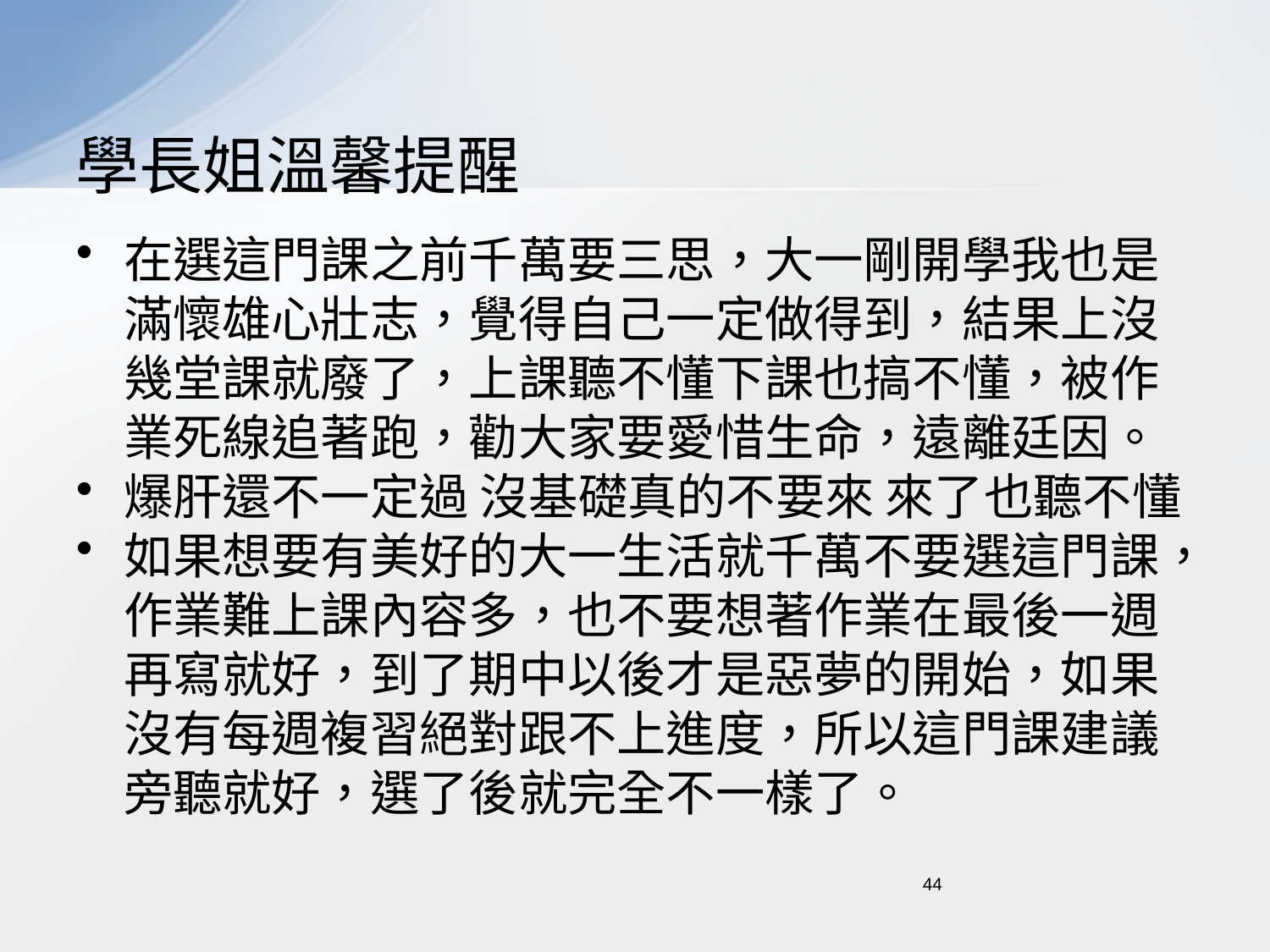

# 學長姐溫馨提醒
在選這門課之前千萬要三思，大一剛開學我也是滿懷雄心壯志，覺得自己一定做得到，結果上沒幾堂課就廢了，上課聽不懂下課也搞不懂，被作業死線追著跑，勸大家要愛惜生命，遠離廷因。
爆肝還不一定過 沒基礎真的不要來 來了也聽不懂
如果想要有美好的大一生活就千萬不要選這門課，作業難上課內容多，也不要想著作業在最後一週再寫就好，到了期中以後才是惡夢的開始，如果沒有每週複習絕對跟不上進度，所以這門課建議旁聽就好，選了後就完全不一樣了。
44